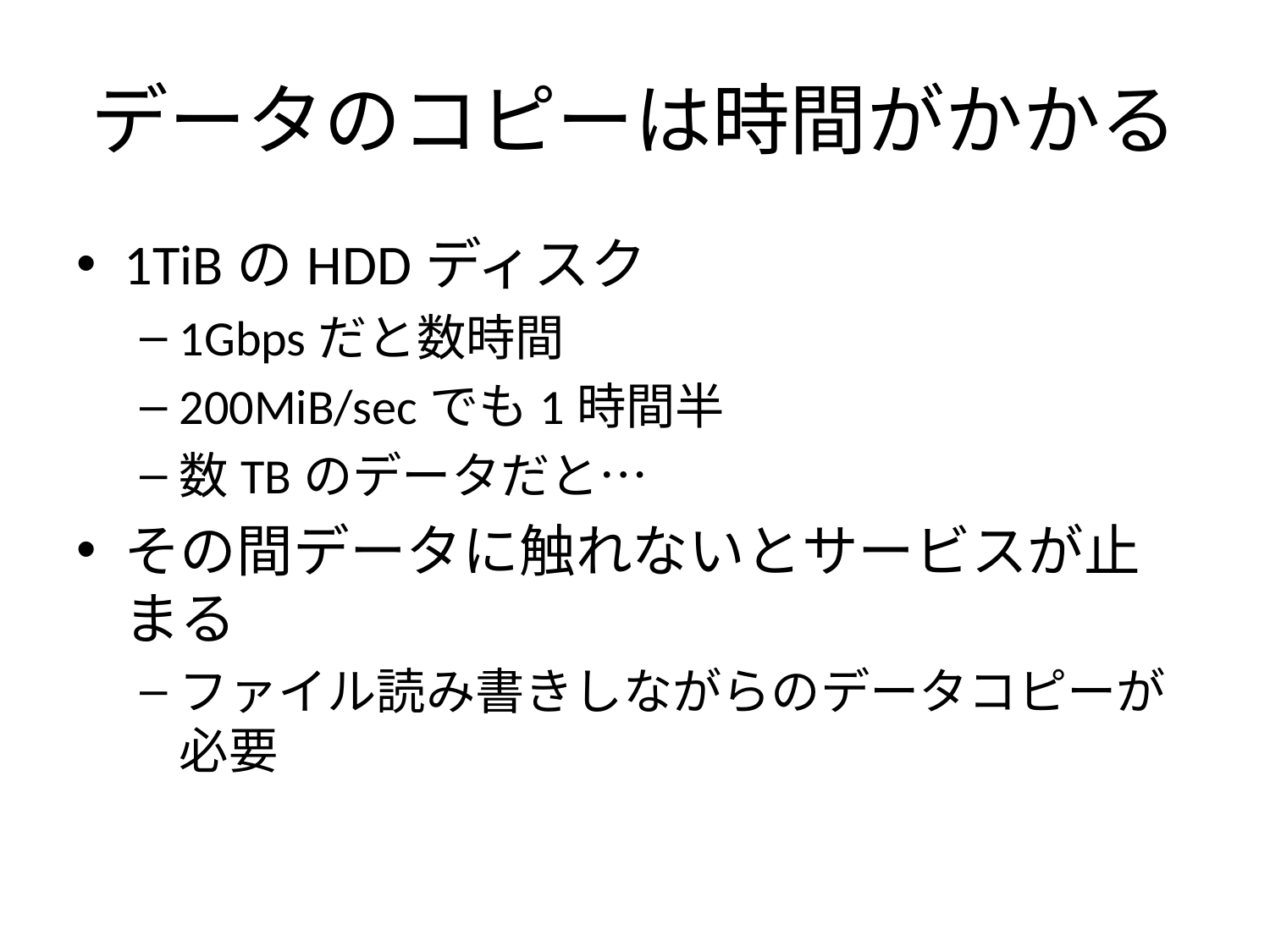

# データのコピーは時間がかかる
1TiBのHDDディスク
1Gbpsだと数時間
200MiB/secでも1時間半
数TBのデータだと…
その間データに触れないとサービスが止まる
ファイル読み書きしながらのデータコピーが必要